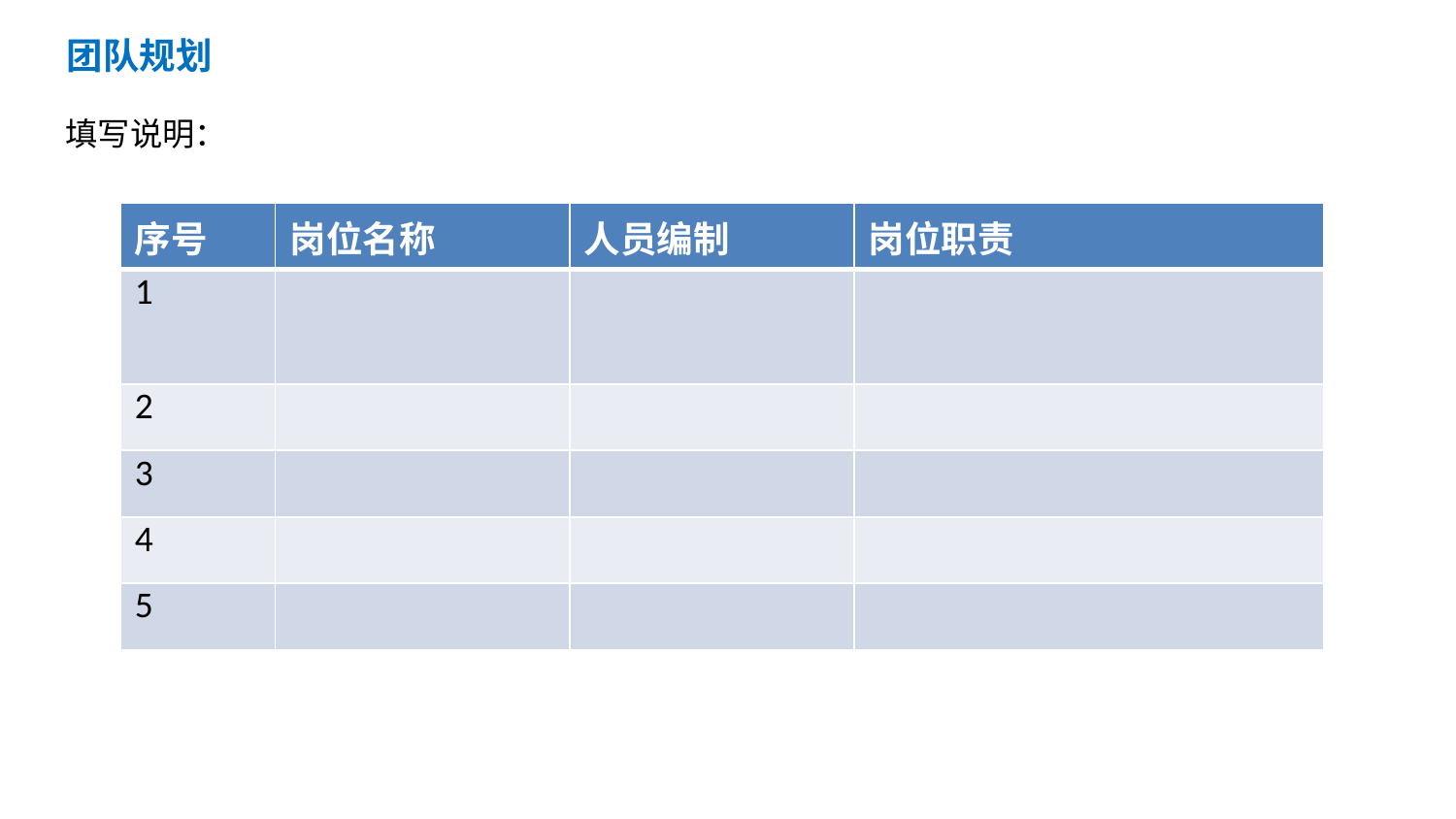

目 录
团队规划
填写说明：

| 序号 | 岗位名称 | 人员编制 | 岗位职责 |
| --- | --- | --- | --- |
| 1 |  |  |  |
| 2 |  |  |  |
| 3 |  |  |  |
| 4 |  |  |  |
| 5 |  |  |  |